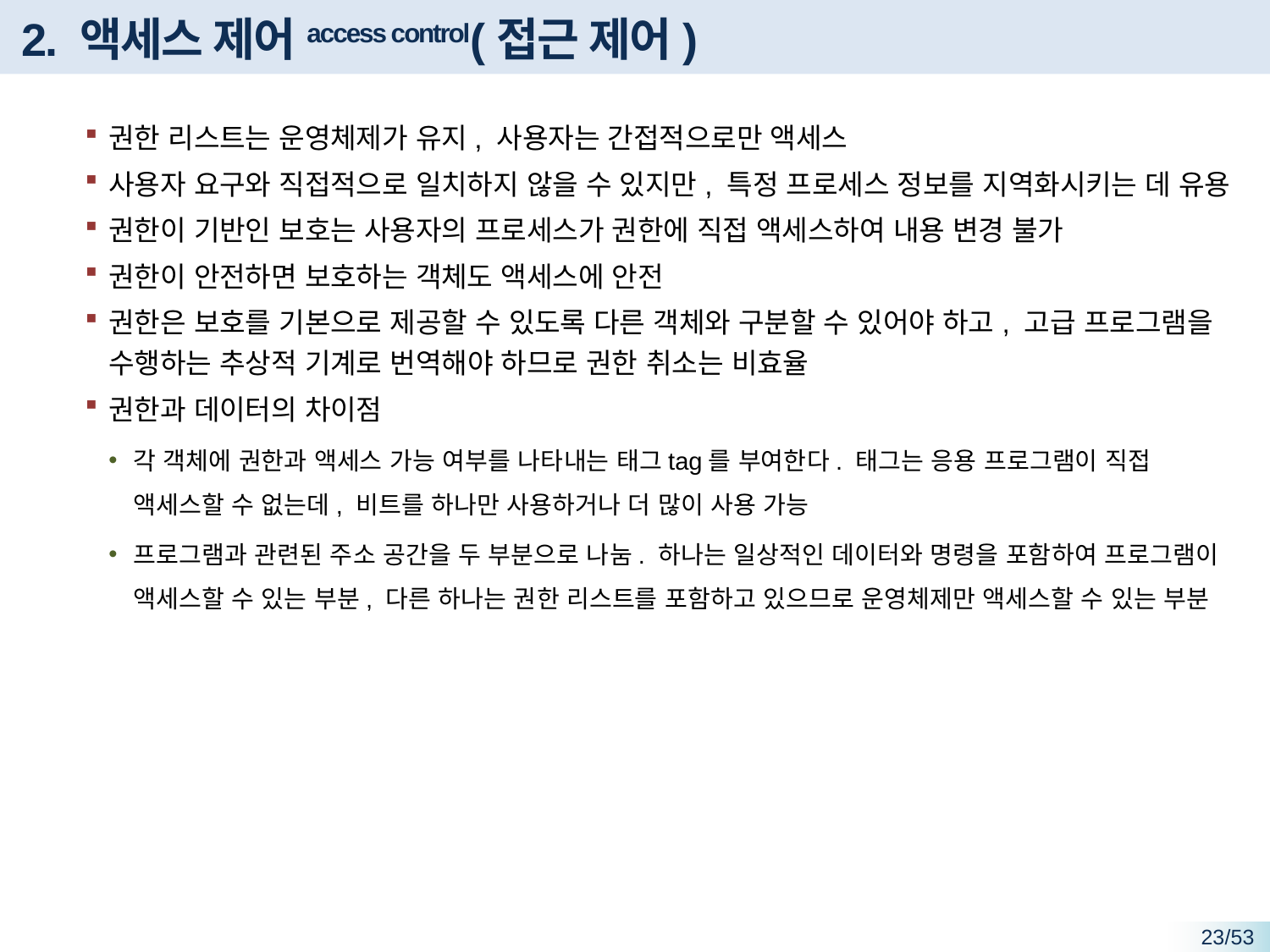

# 2. 액세스 제어access control(접근 제어)
권한 리스트는 운영체제가 유지, 사용자는 간접적으로만 액세스
사용자 요구와 직접적으로 일치하지 않을 수 있지만, 특정 프로세스 정보를 지역화시키는 데 유용
권한이 기반인 보호는 사용자의 프로세스가 권한에 직접 액세스하여 내용 변경 불가
권한이 안전하면 보호하는 객체도 액세스에 안전
권한은 보호를 기본으로 제공할 수 있도록 다른 객체와 구분할 수 있어야 하고, 고급 프로그램을 수행하는 추상적 기계로 번역해야 하므로 권한 취소는 비효율
권한과 데이터의 차이점
각 객체에 권한과 액세스 가능 여부를 나타내는 태그tag를 부여한다. 태그는 응용 프로그램이 직접 액세스할 수 없는데, 비트를 하나만 사용하거나 더 많이 사용 가능
프로그램과 관련된 주소 공간을 두 부분으로 나눔. 하나는 일상적인 데이터와 명령을 포함하여 프로그램이 액세스할 수 있는 부분, 다른 하나는 권한 리스트를 포함하고 있으므로 운영체제만 액세스할 수 있는 부분